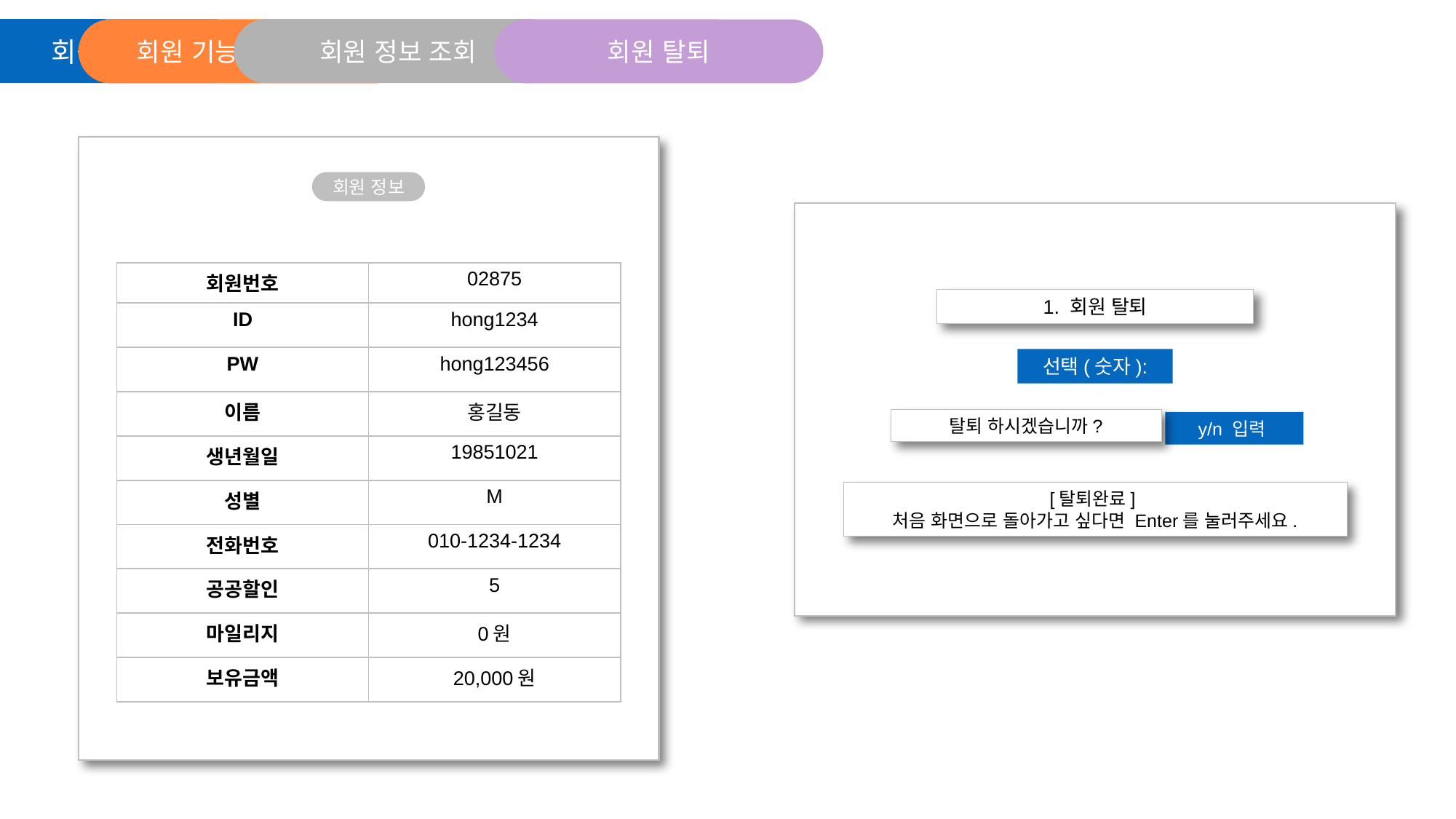

회원 정보 조회
회원 기능
회원 기능 선택 화면
회원 탈퇴

회원 정보

| 회원번호 | 02875 |
| --- | --- |
| ID | hong1234 |
| PW | hong123456 |
| 이름 | 홍길동 |
| 생년월일 | 19851021 |
| 성별 | M |
| 전화번호 | 010-1234-1234 |
| 공공할인 | 5 |
| 마일리지 | 0원 |
| 보유금액 | 20,000원 |
1. 회원 탈퇴
선택(숫자):
탈퇴 하시겠습니까?
y/n 입력
[탈퇴완료]
처음 화면으로 돌아가고 싶다면 Enter를 눌러주세요.